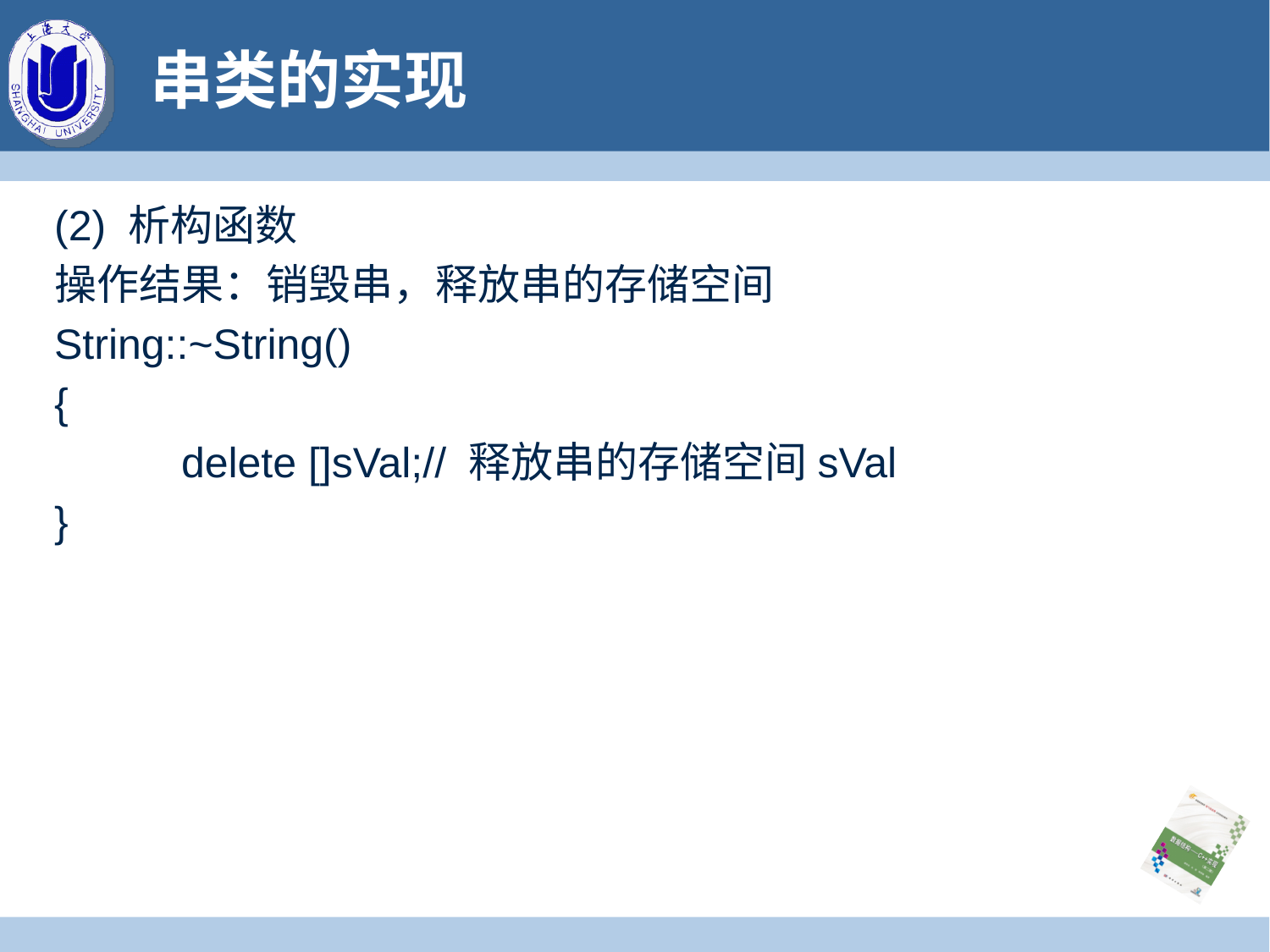

# 串类的实现
(2) 析构函数
操作结果：销毁串，释放串的存储空间
String::~String()
{
	delete []sVal;// 释放串的存储空间sVal
}